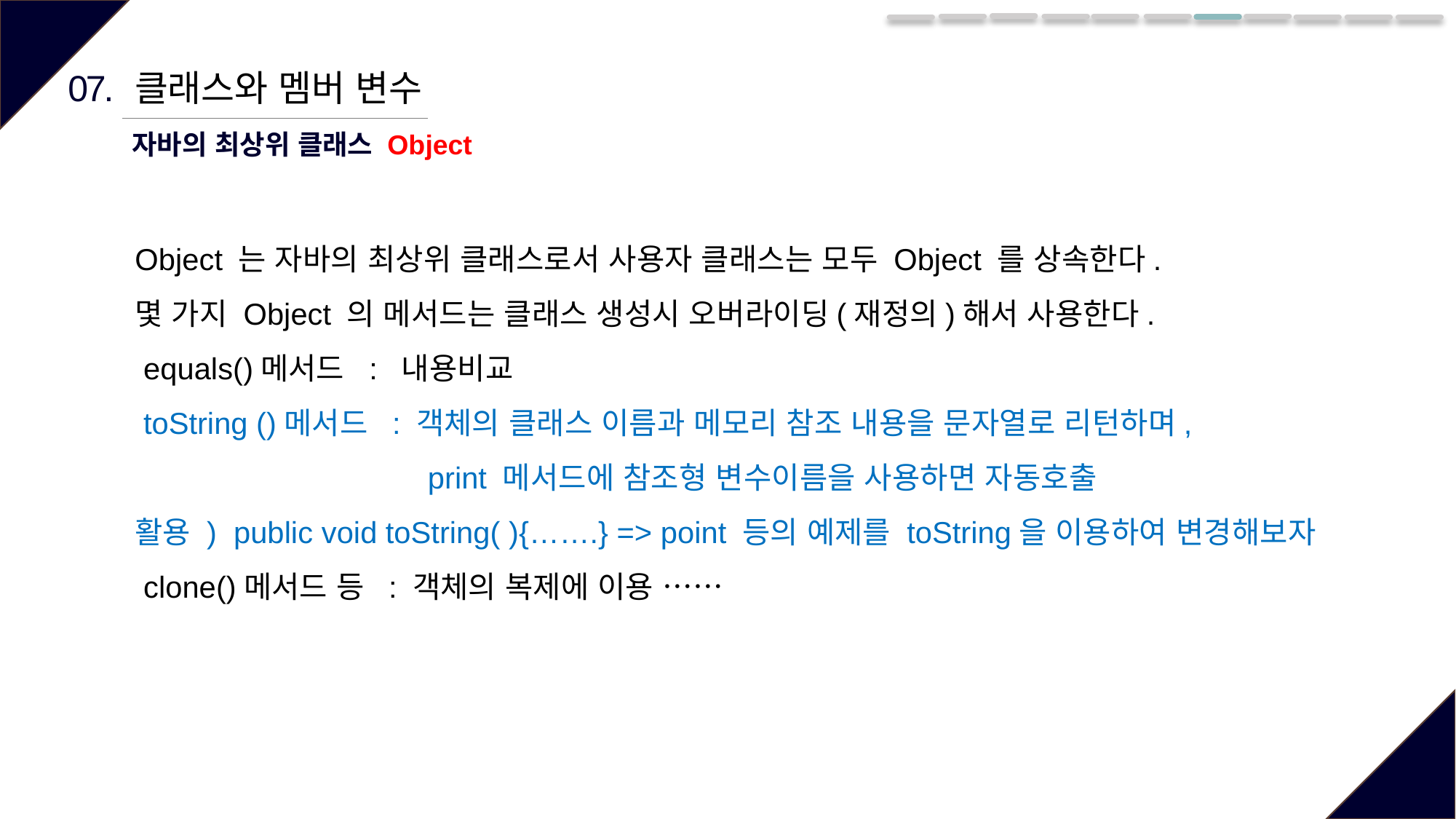

07.
클래스와 멤버 변수
자바의 최상위 클래스 Object
Object 는 자바의 최상위 클래스로서 사용자 클래스는 모두 Object 를 상속한다.
몇 가지 Object 의 메서드는 클래스 생성시 오버라이딩(재정의)해서 사용한다.
 equals()메서드  :  내용비교
 toString ()메서드  : 객체의 클래스 이름과 메모리 참조 내용을 문자열로 리턴하며,
                                   print 메서드에 참조형 변수이름을 사용하면 자동호출
활용 )  public void toString( ){…….} => point 등의 예제를 toString을 이용하여 변경해보자
 clone()메서드 등  : 객체의 복제에 이용 ……